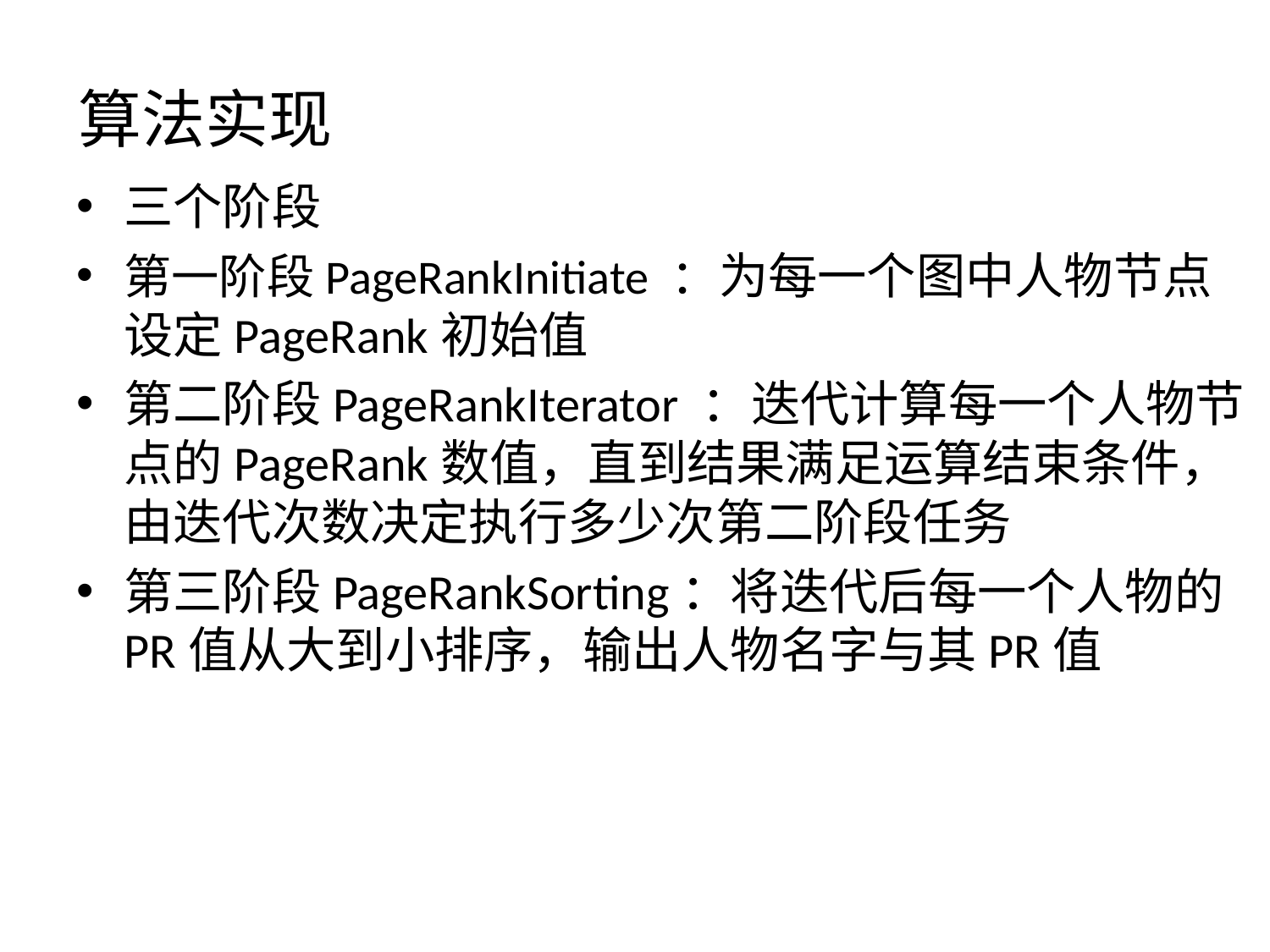

# 算法实现
三个阶段
第一阶段PageRankInitiate ：为每一个图中人物节点设定PageRank初始值
第二阶段PageRankIterator ：迭代计算每一个人物节点的PageRank数值，直到结果满足运算结束条件，由迭代次数决定执行多少次第二阶段任务
第三阶段PageRankSorting：将迭代后每一个人物的PR值从大到小排序，输出人物名字与其PR值